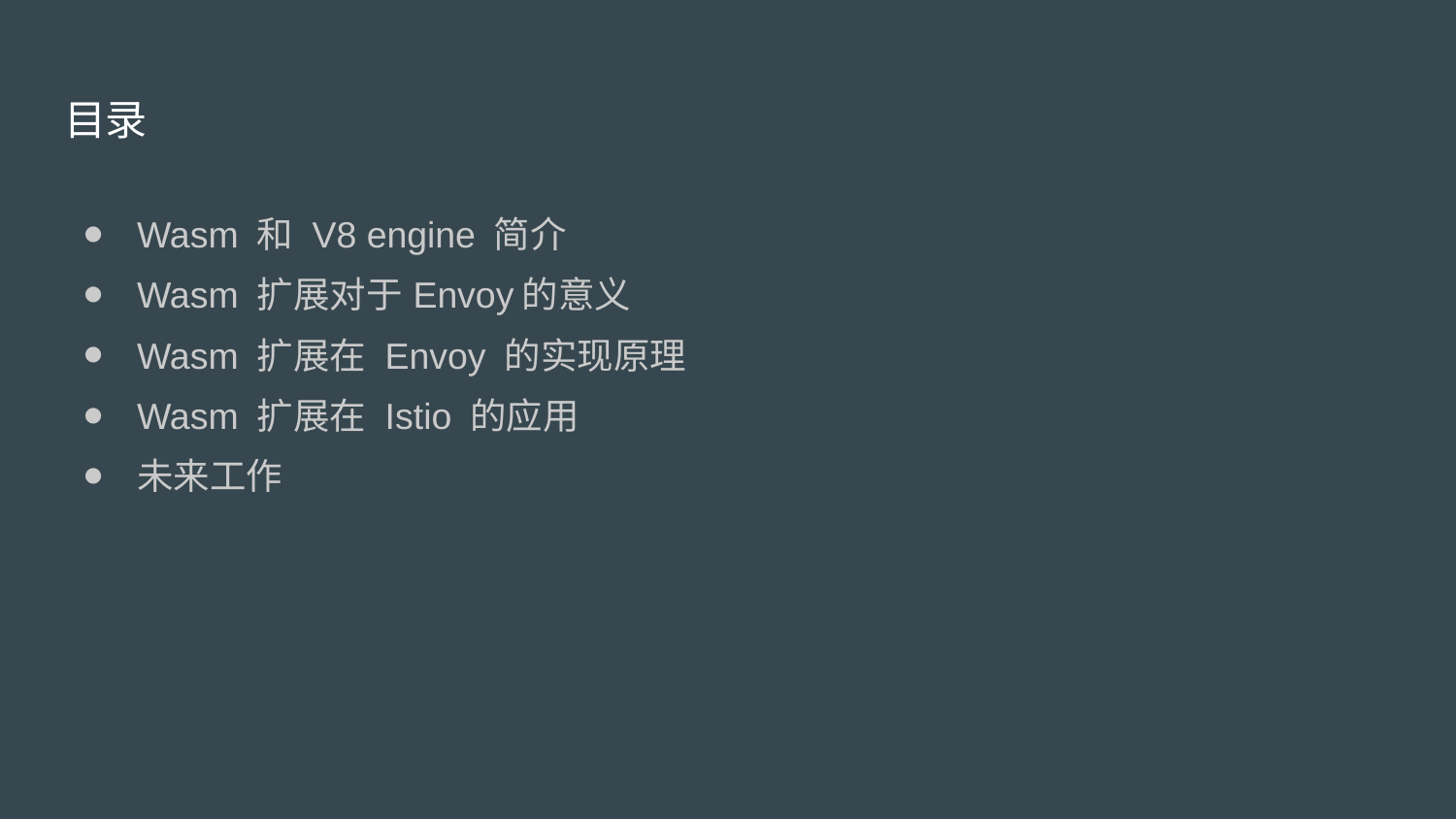

# 目录
Wasm 和 V8 engine 简介
Wasm 扩展对于Envoy的意义
Wasm 扩展在 Envoy 的实现原理
Wasm 扩展在 Istio 的应用
未来工作